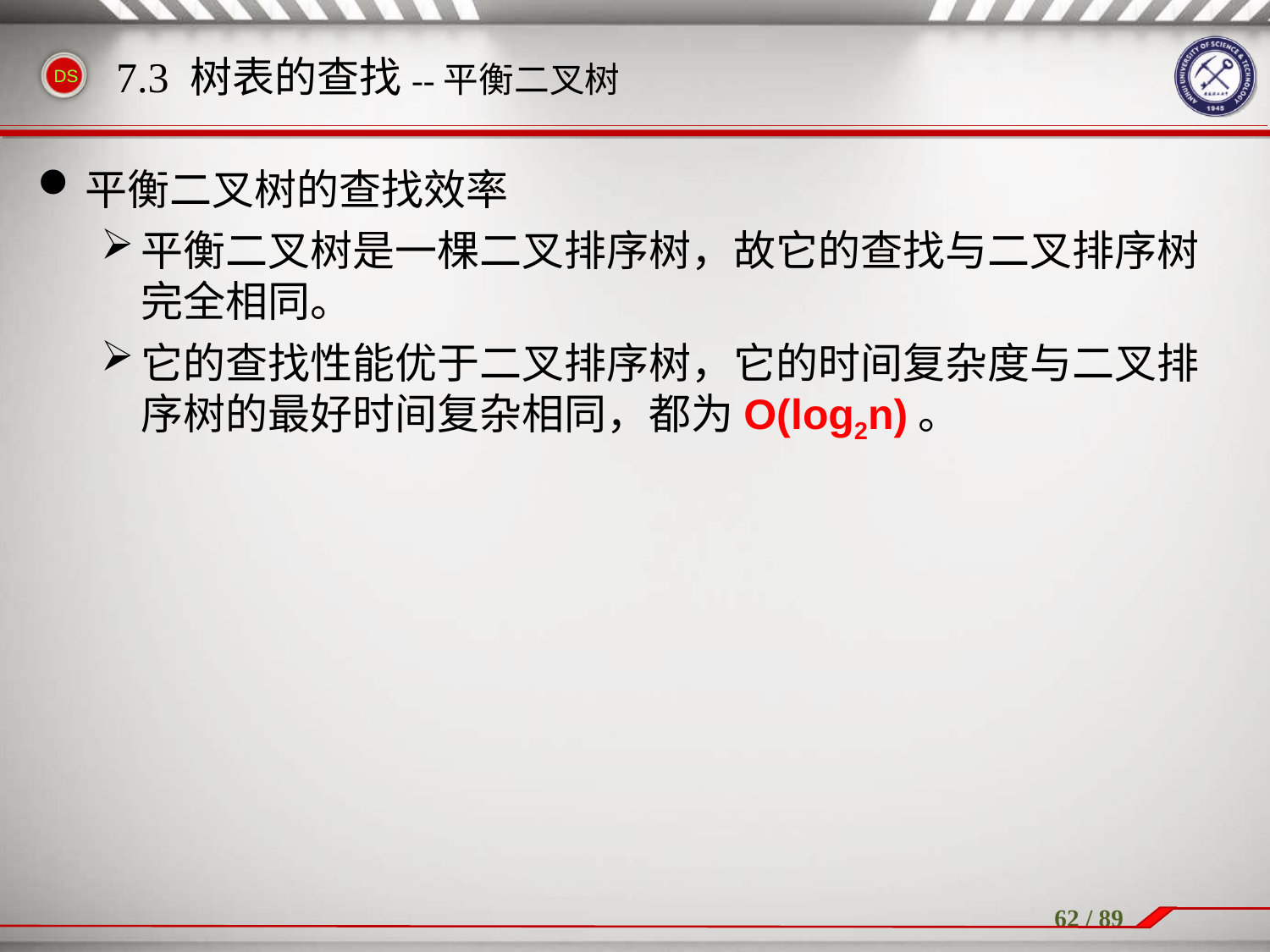

平衡二叉树的查找效率
平衡二叉树是一棵二叉排序树，故它的查找与二叉排序树完全相同。
它的查找性能优于二叉排序树，它的时间复杂度与二叉排序树的最好时间复杂相同，都为O(log2n)。
7.3 树表的查找--平衡二叉树